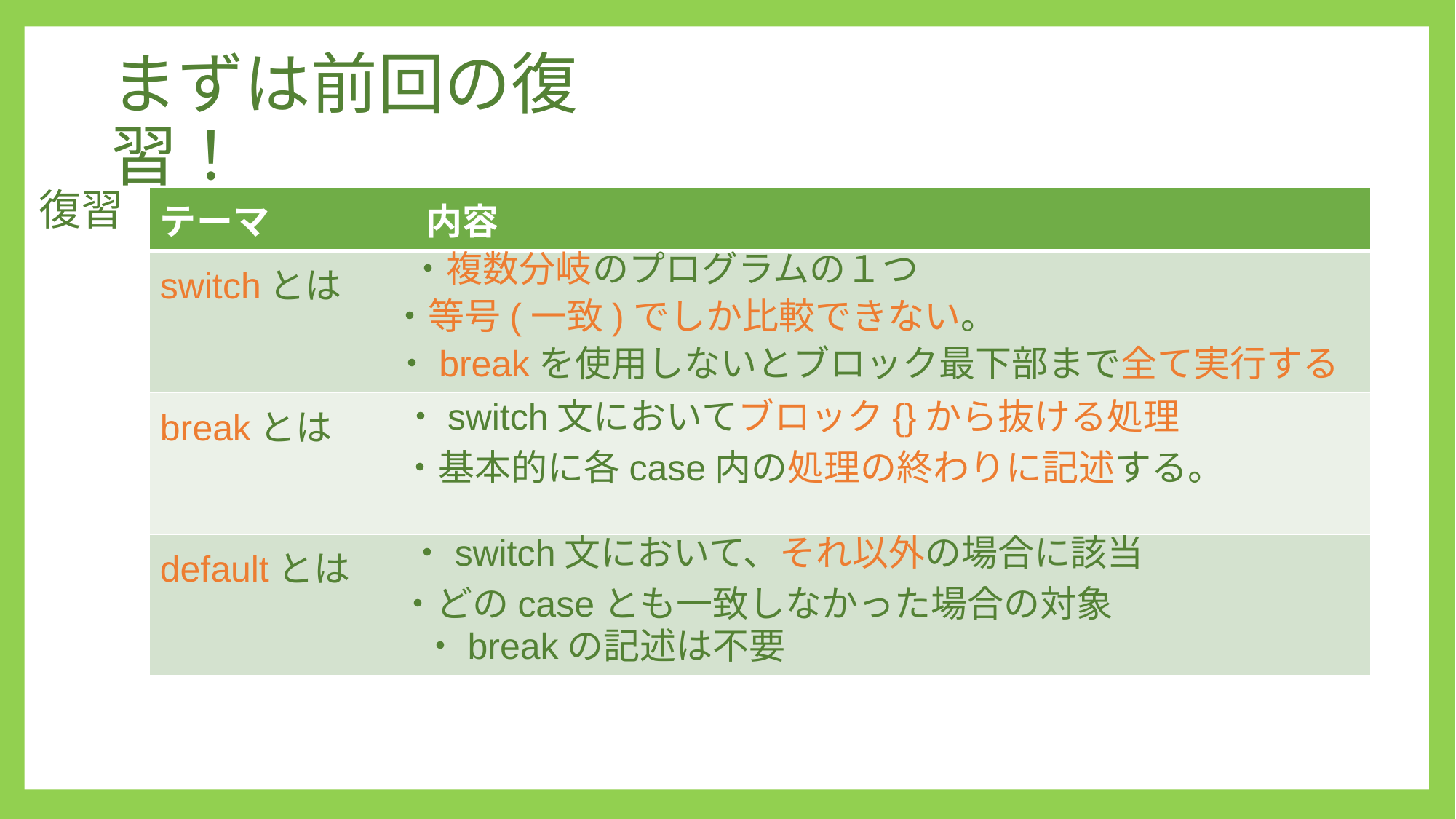

# まずは前回の復習！
復習
| テーマ | 内容 |
| --- | --- |
| switchとは |  |
| breakとは |  |
| defaultとは |  |
・複数分岐のプログラムの１つ
・等号(一致)でしか比較できない。
・breakを使用しないとブロック最下部まで全て実行する
・switch文においてブロック{}から抜ける処理
・基本的に各case内の処理の終わりに記述する。
・switch文において、それ以外の場合に該当
・どのcaseとも一致しなかった場合の対象
・breakの記述は不要